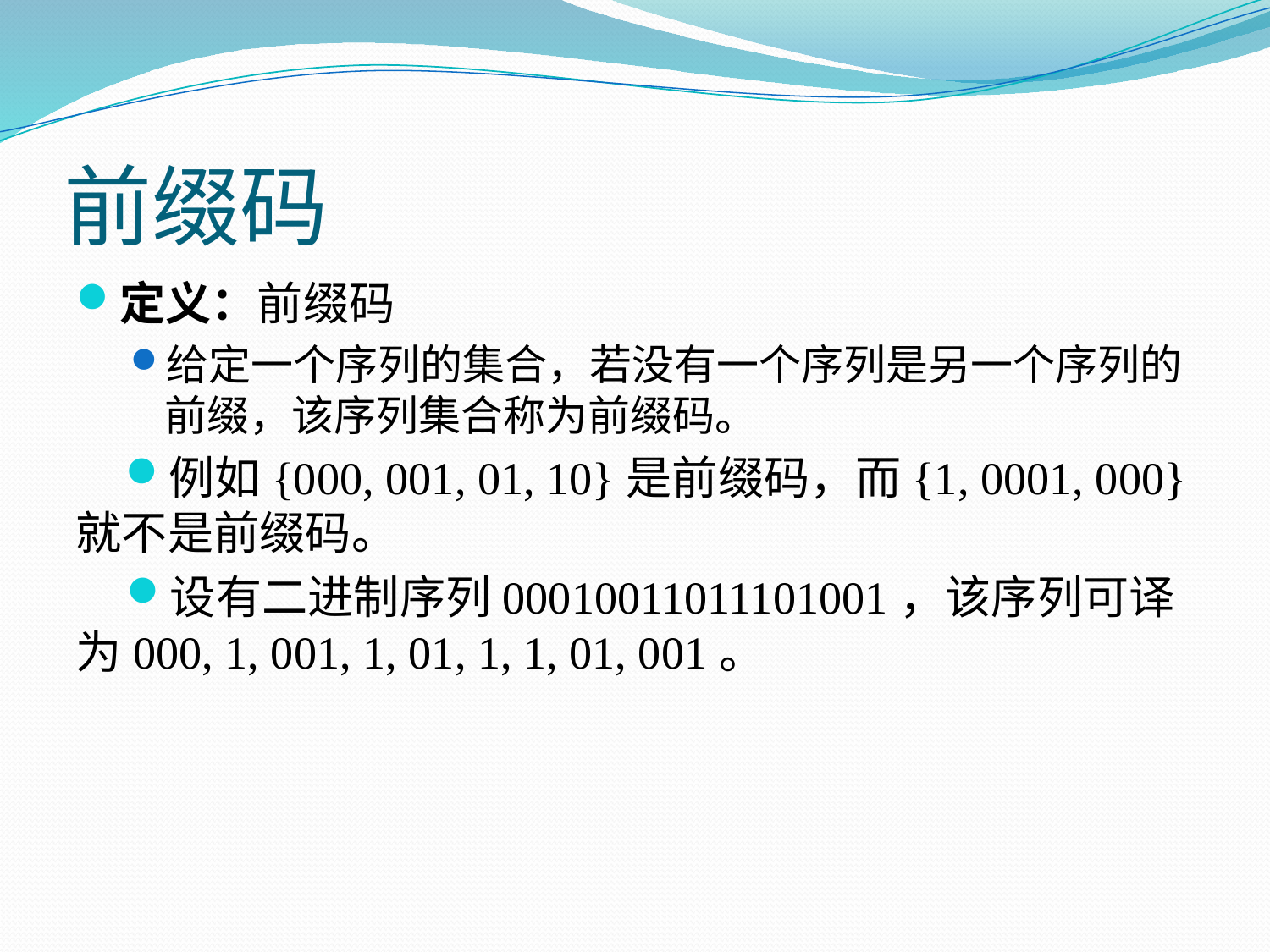

# 前缀码
定义：前缀码
给定一个序列的集合，若没有一个序列是另一个序列的前缀，该序列集合称为前缀码。
例如{000, 001, 01, 10}是前缀码，而{1, 0001, 000}就不是前缀码。
设有二进制序列00010011011101001，该序列可译为000, 1, 001, 1, 01, 1, 1, 01, 001。